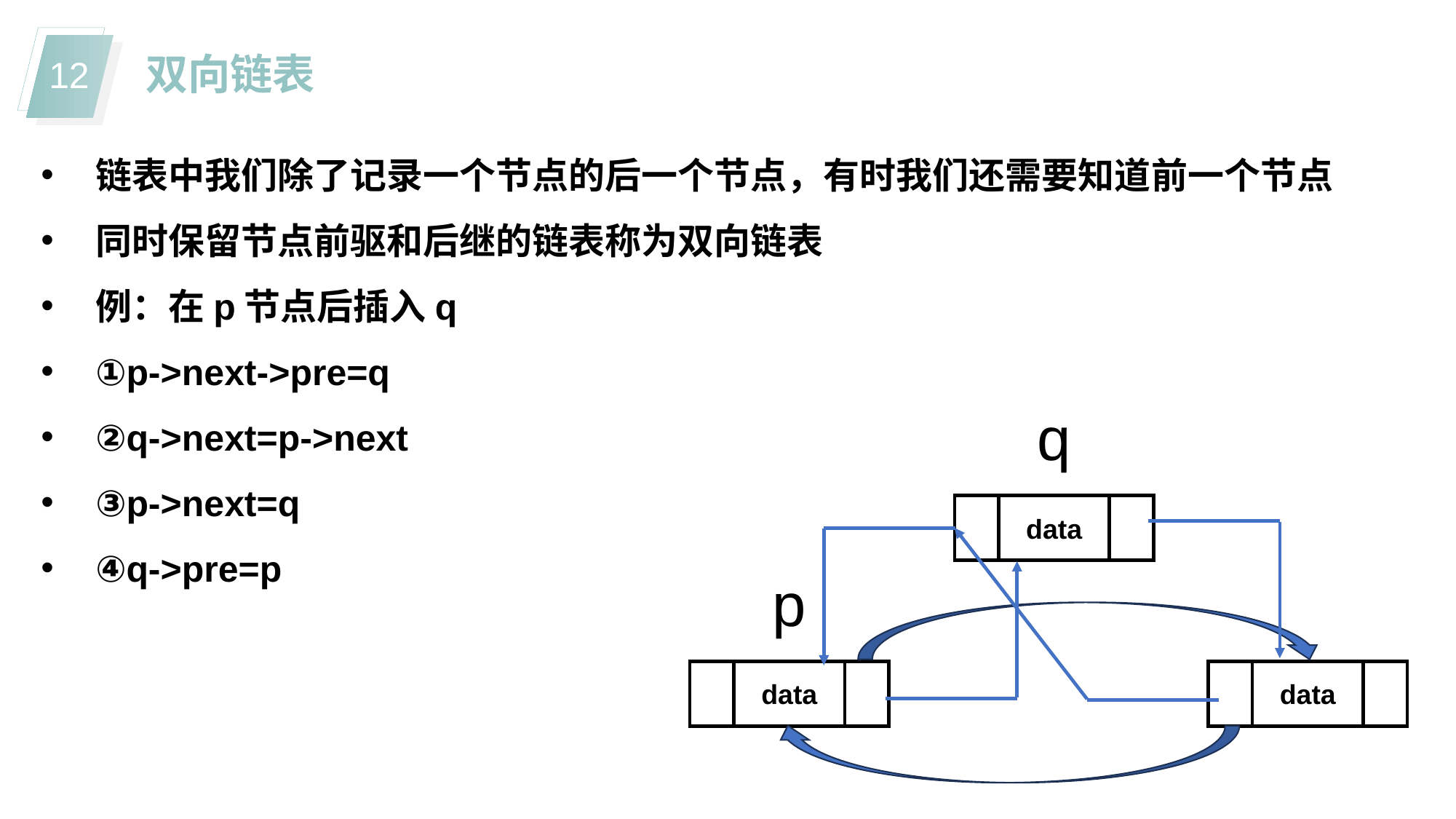

双向链表
链表中我们除了记录一个节点的后一个节点，有时我们还需要知道前一个节点
同时保留节点前驱和后继的链表称为双向链表
例：在p节点后插入q
①p->next->pre=q
②q->next=p->next
③p->next=q
④q->pre=p
q

data

p

data

data